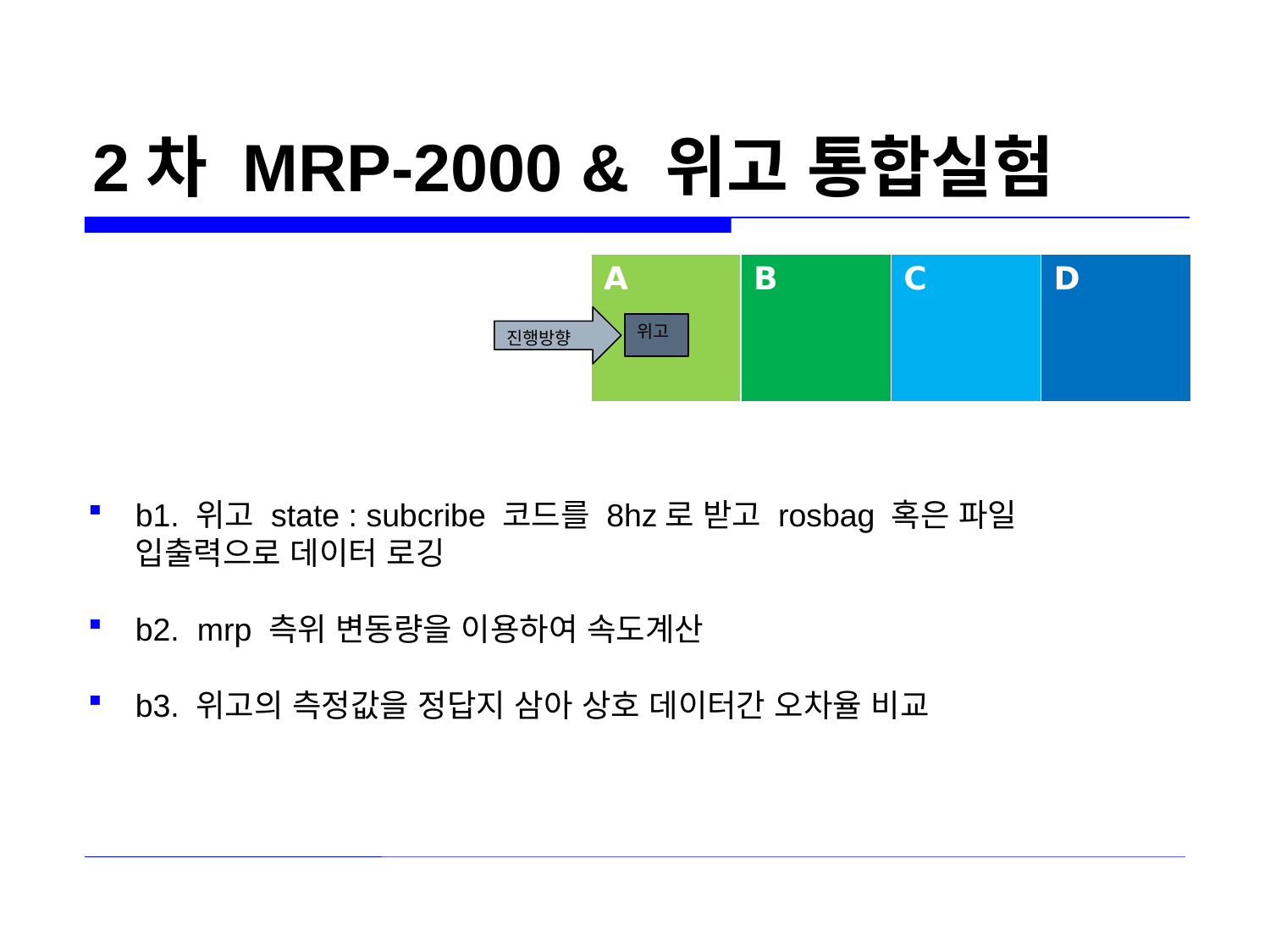

# 2차 MRP-2000 & 위고 통합실험

| A | B | C | D |
| --- | --- | --- | --- |
진행방향
위고
b1. 위고 state : subcribe 코드를 8hz로 받고 rosbag 혹은 파일 입출력으로 데이터 로깅

b2.  mrp 측위 변동량을 이용하여 속도계산

b3. 위고의 측정값을 정답지 삼아 상호 데이터간 오차율 비교